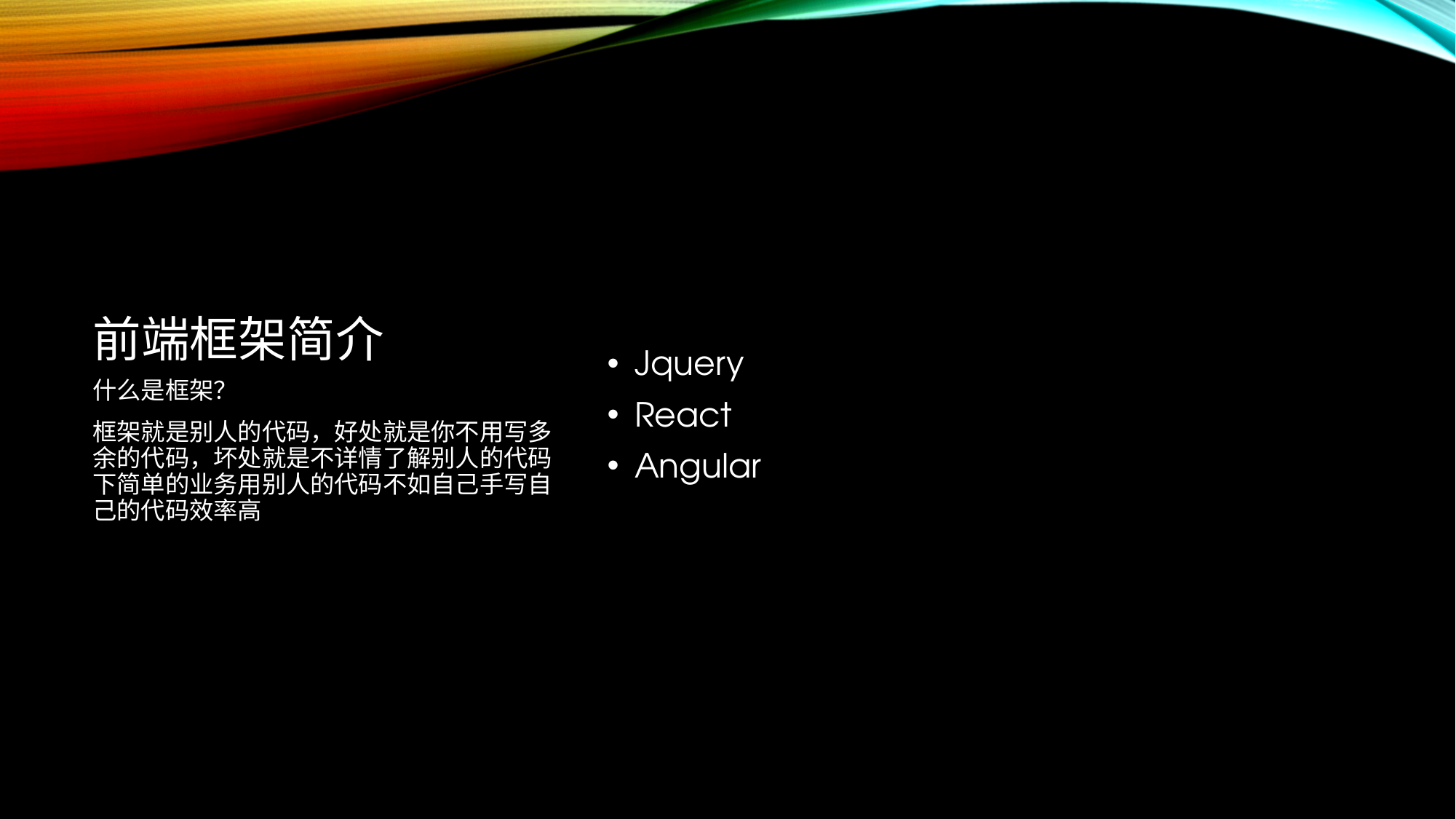

Jquery
React
Angular
# 前端框架简介
什么是框架？
框架就是别人的代码，好处就是你不用写多余的代码，坏处就是不详情了解别人的代码下简单的业务用别人的代码不如自己手写自己的代码效率高